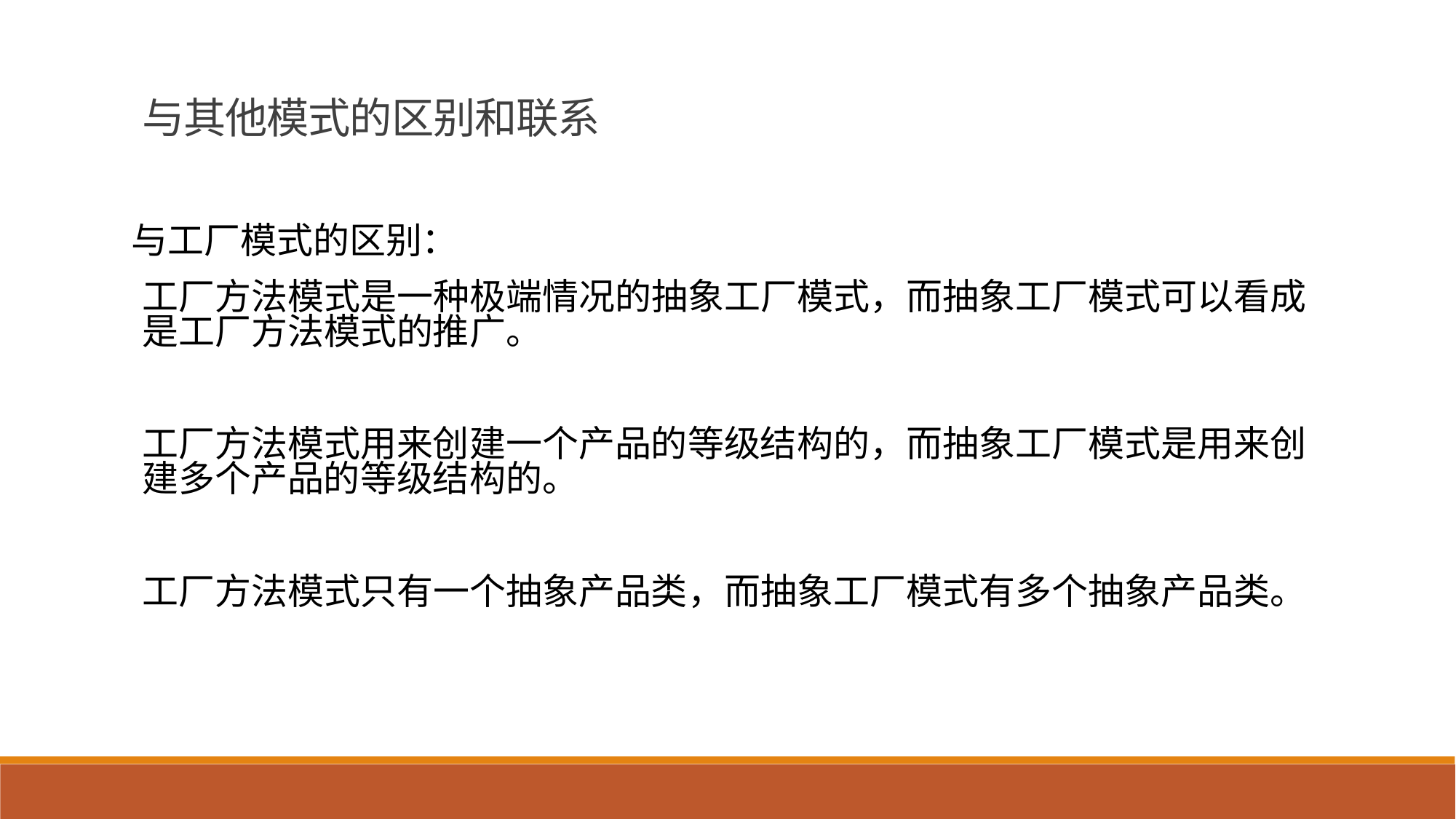

与其他模式的区别和联系
与工厂模式的区别：
工厂方法模式是一种极端情况的抽象工厂模式，而抽象工厂模式可以看成是工厂方法模式的推广。

工厂方法模式用来创建一个产品的等级结构的，而抽象工厂模式是用来创建多个产品的等级结构的。

工厂方法模式只有一个抽象产品类，而抽象工厂模式有多个抽象产品类。